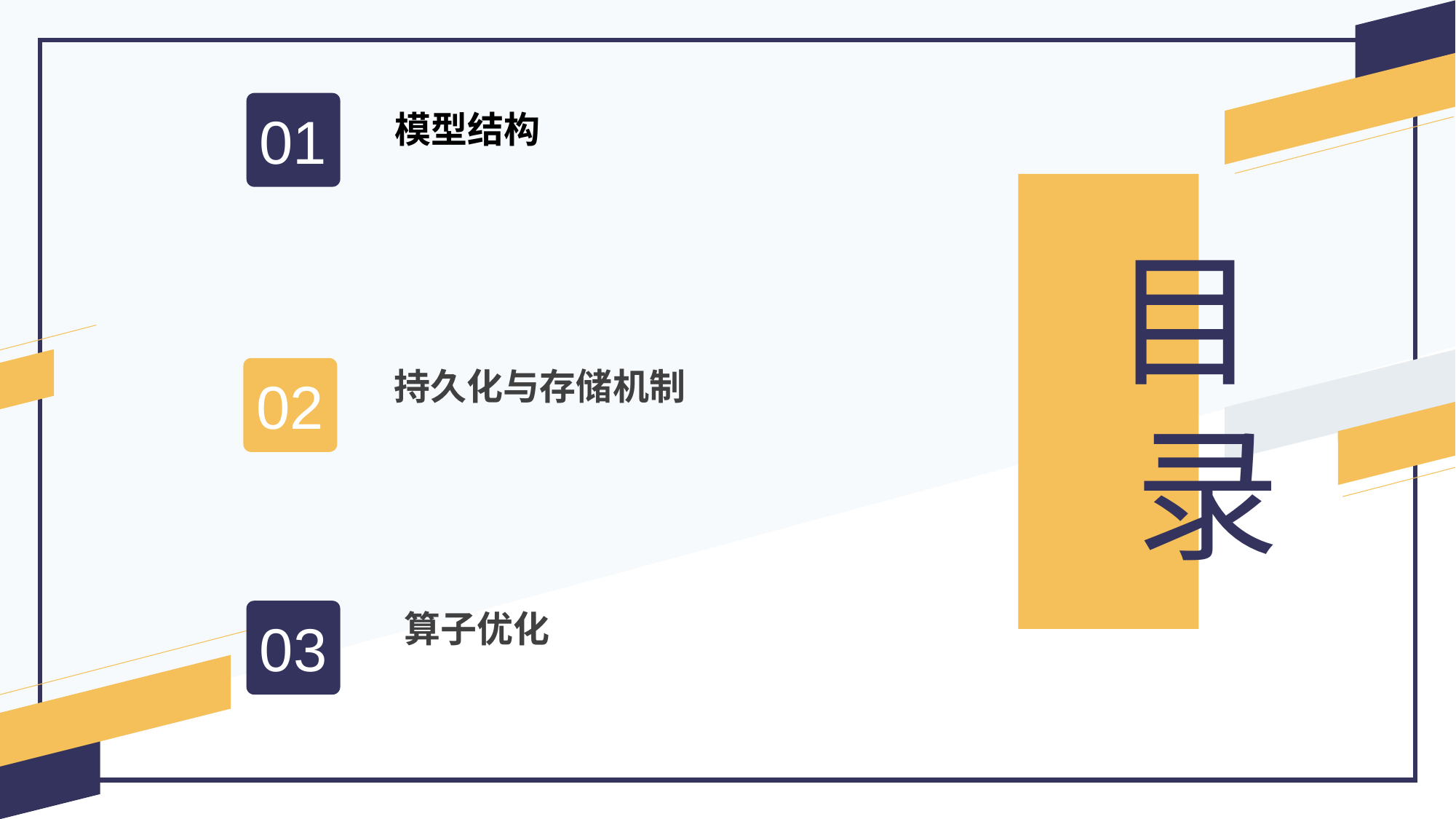

01
模型结构

目
录

02
持久化与存储机制

算子优化
03